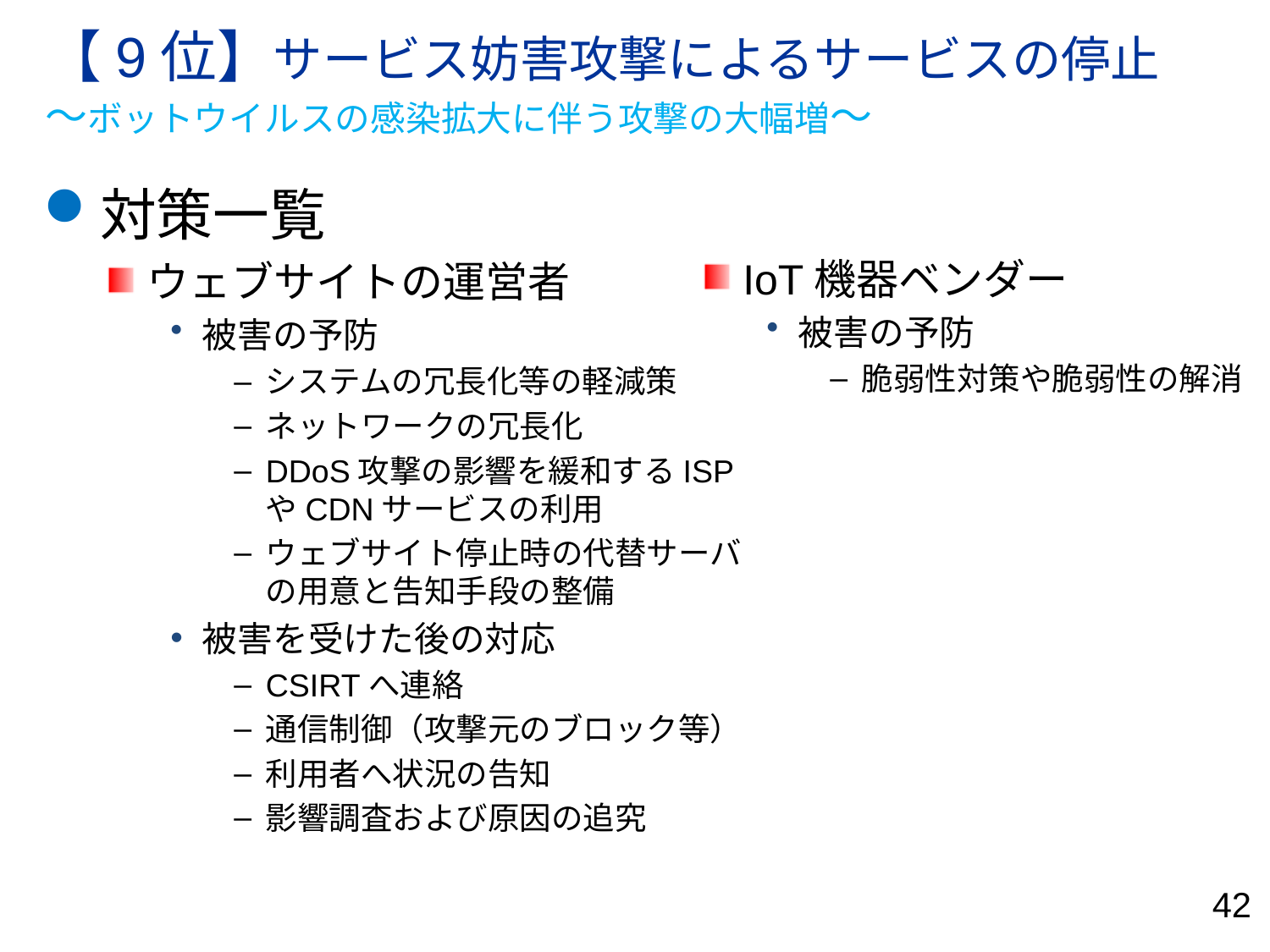

# 【9位】サービス妨害攻撃によるサービスの停止 ～ボットウイルスの感染拡大に伴う攻撃の大幅増～
対策一覧
ウェブサイトの運営者
被害の予防
システムの冗長化等の軽減策
ネットワークの冗長化
DDoS攻撃の影響を緩和するISPやCDNサービスの利用
ウェブサイト停止時の代替サーバの用意と告知手段の整備
被害を受けた後の対応
CSIRTへ連絡
通信制御（攻撃元のブロック等）
利用者へ状況の告知
影響調査および原因の追究

IoT機器ベンダー
被害の予防
脆弱性対策や脆弱性の解消

42